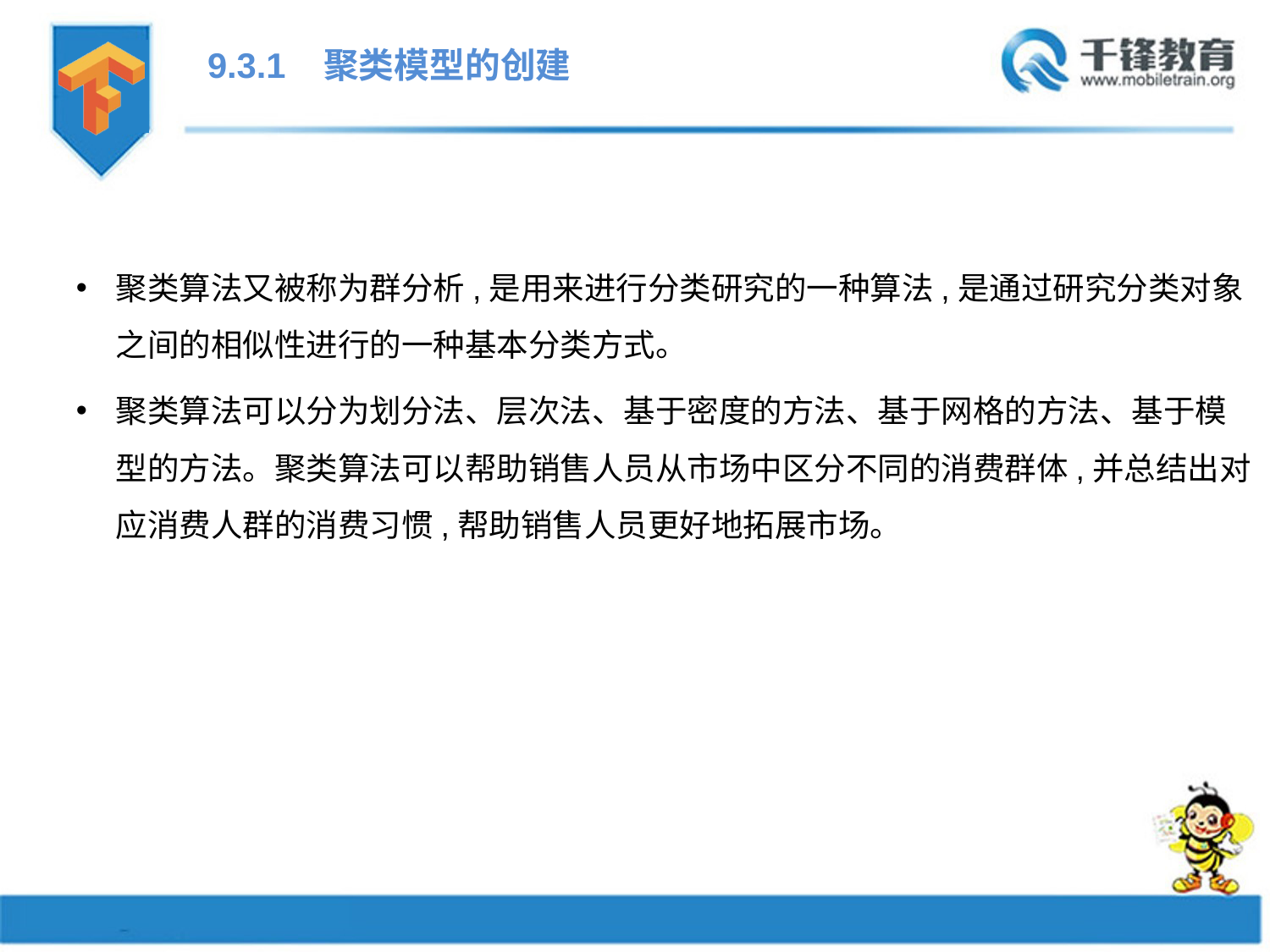

9.3.1   聚类模型的创建
聚类算法又被称为群分析,是用来进行分类研究的一种算法,是通过研究分类对象之间的相似性进行的一种基本分类方式。
聚类算法可以分为划分法、层次法、基于密度的方法、基于网格的方法、基于模型的方法。聚类算法可以帮助销售人员从市场中区分不同的消费群体,并总结出对应消费人群的消费习惯,帮助销售人员更好地拓展市场。